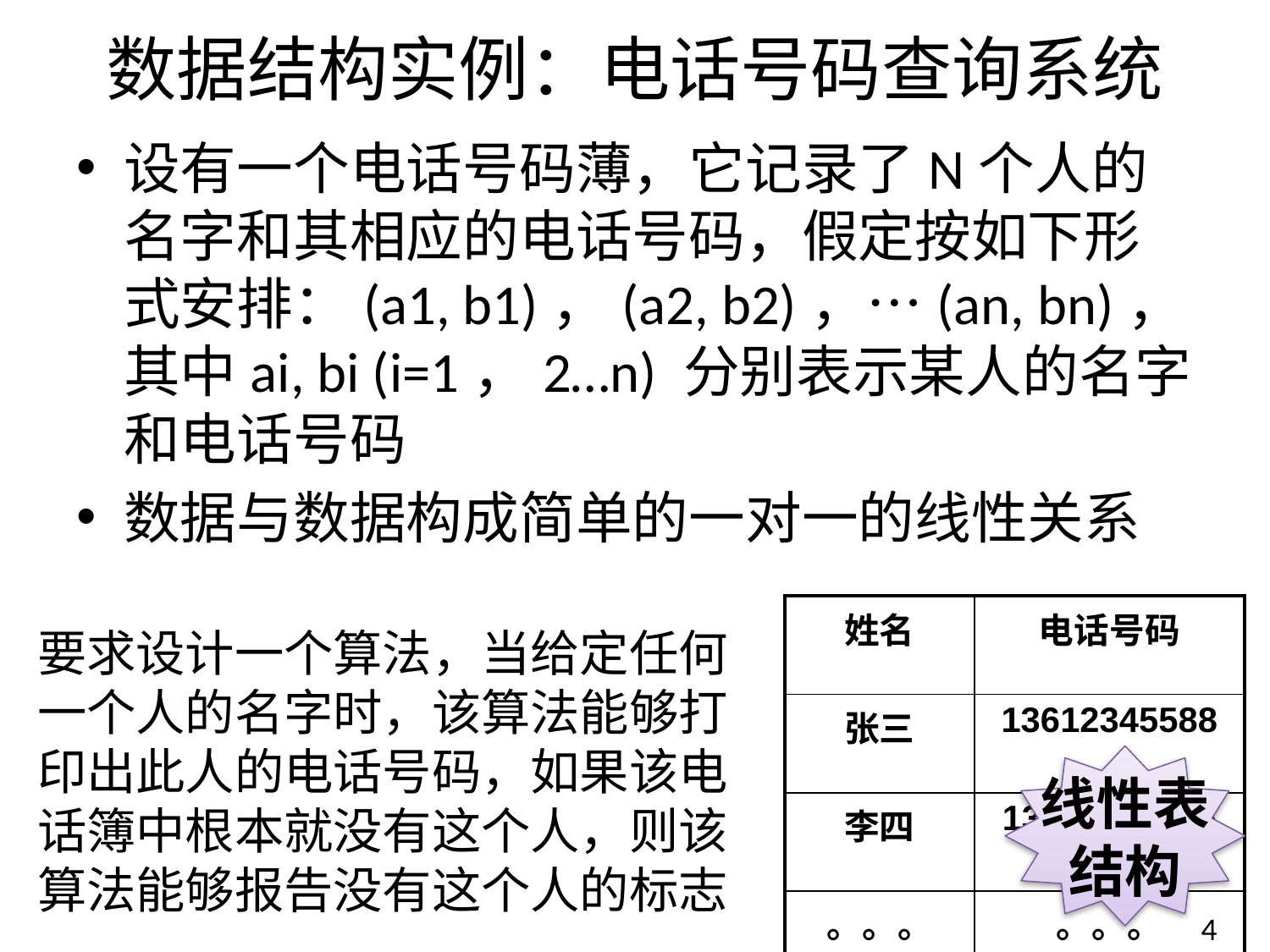

# 数据结构实例：电话号码查询系统
设有一个电话号码薄，它记录了N个人的名字和其相应的电话号码，假定按如下形式安排：(a1, b1)，(a2, b2)，…(an, bn)，其中ai, bi (i=1，2…n) 分别表示某人的名字和电话号码
数据与数据构成简单的一对一的线性关系

| 姓名 | 电话号码 |
| --- | --- |
| 张三 | 13612345588 |
| 李四 | 13056112345 |
| 。。。 | 。。。 |
要求设计一个算法，当给定任何一个人的名字时，该算法能够打印出此人的电话号码，如果该电话簿中根本就没有这个人，则该算法能够报告没有这个人的标志

线性表结构
4